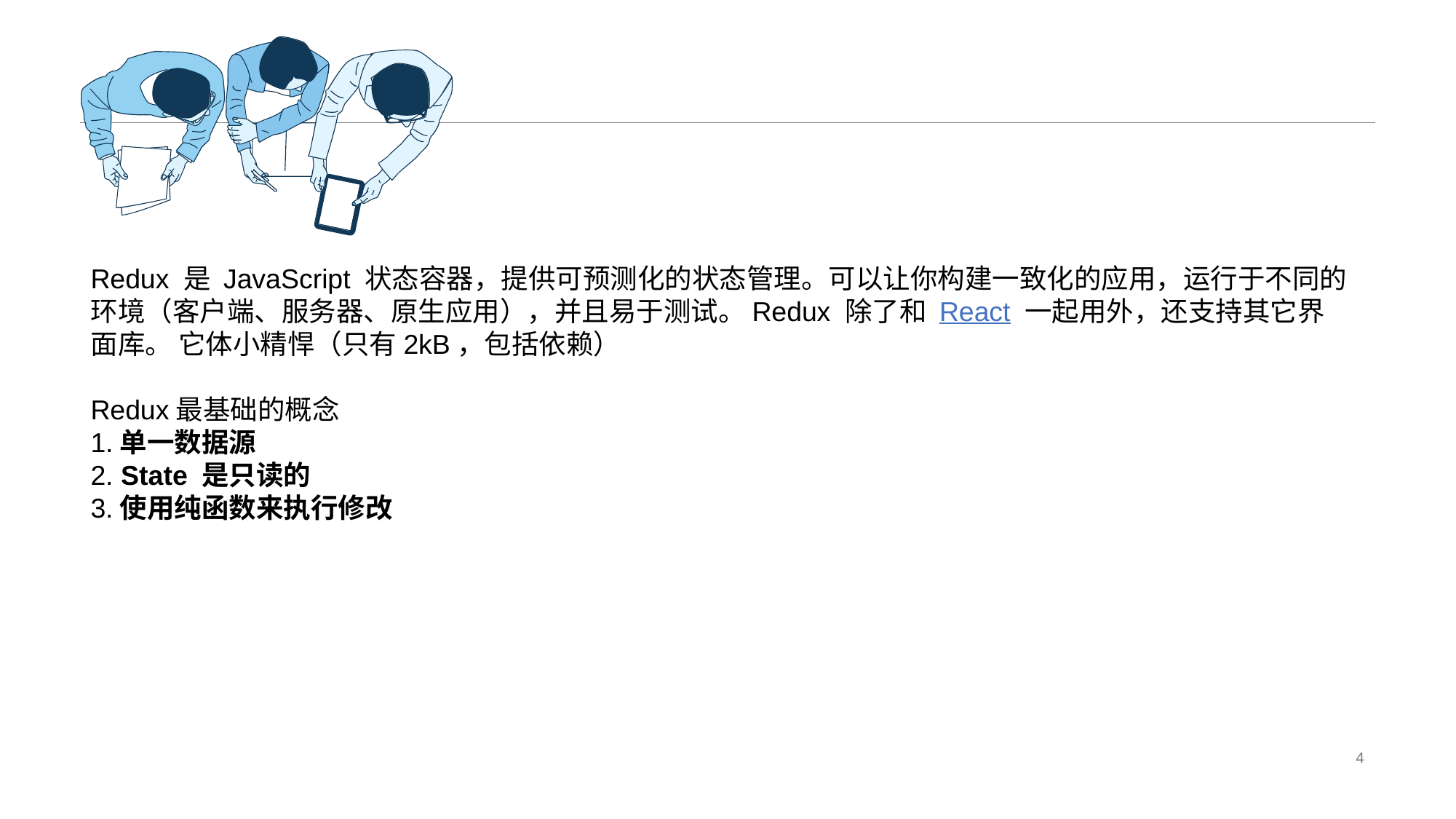

Redux 是 JavaScript 状态容器，提供可预测化的状态管理。可以让你构建一致化的应用，运行于不同的环境（客户端、服务器、原生应用），并且易于测试。Redux 除了和 React 一起用外，还支持其它界面库。 它体小精悍（只有2kB，包括依赖）

Redux最基础的概念
1.单一数据源
2. State 是只读的
3.使用纯函数来执行修改
4